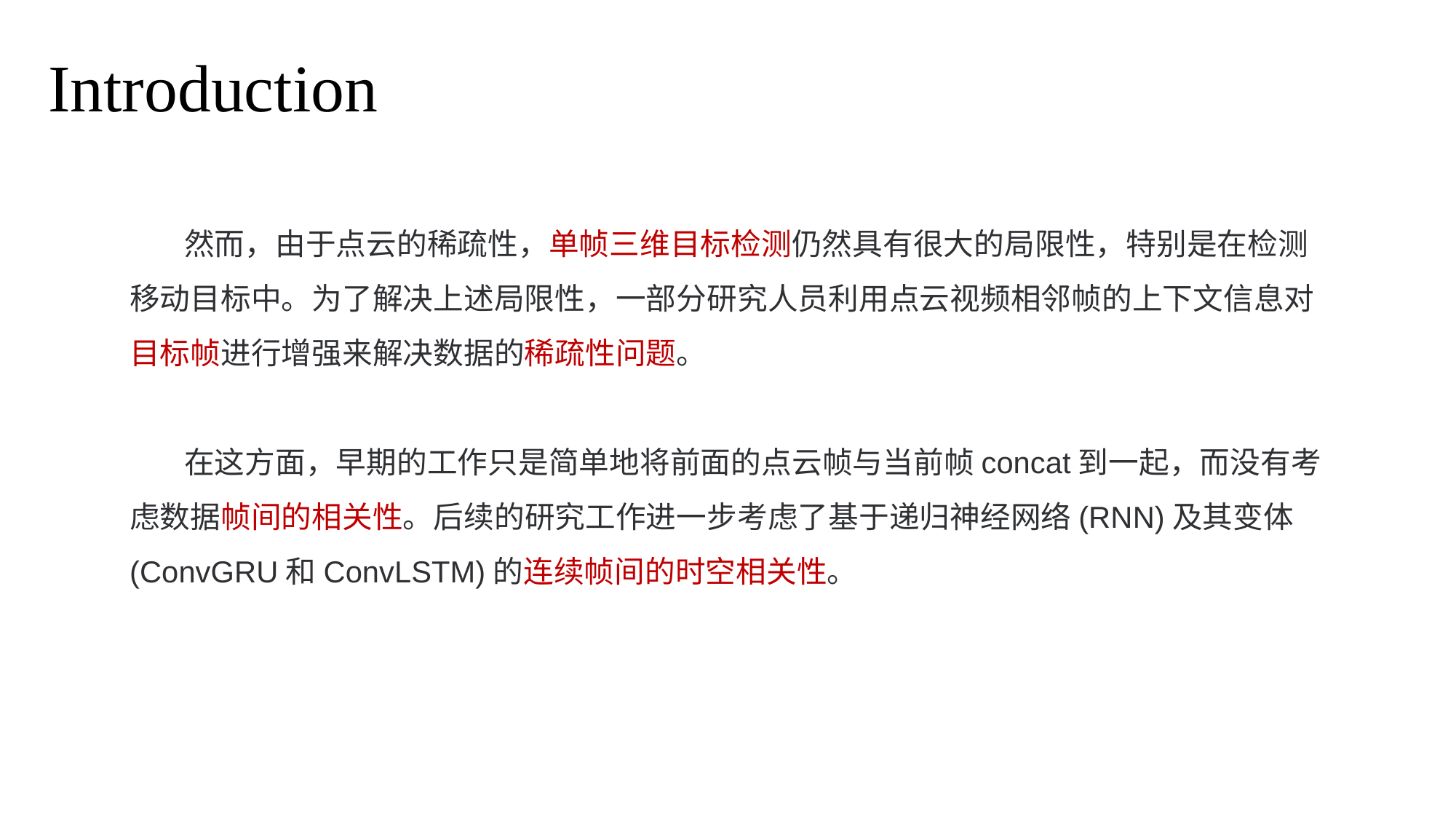

Introduction
然而，由于点云的稀疏性，单帧三维目标检测仍然具有很大的局限性，特别是在检测移动目标中。为了解决上述局限性，一部分研究人员利用点云视频相邻帧的上下文信息对目标帧进行增强来解决数据的稀疏性问题。

在这方面，早期的工作只是简单地将前面的点云帧与当前帧concat到一起，而没有考虑数据帧间的相关性。后续的研究工作进一步考虑了基于递归神经网络(RNN)及其变体(ConvGRU和ConvLSTM)的连续帧间的时空相关性。